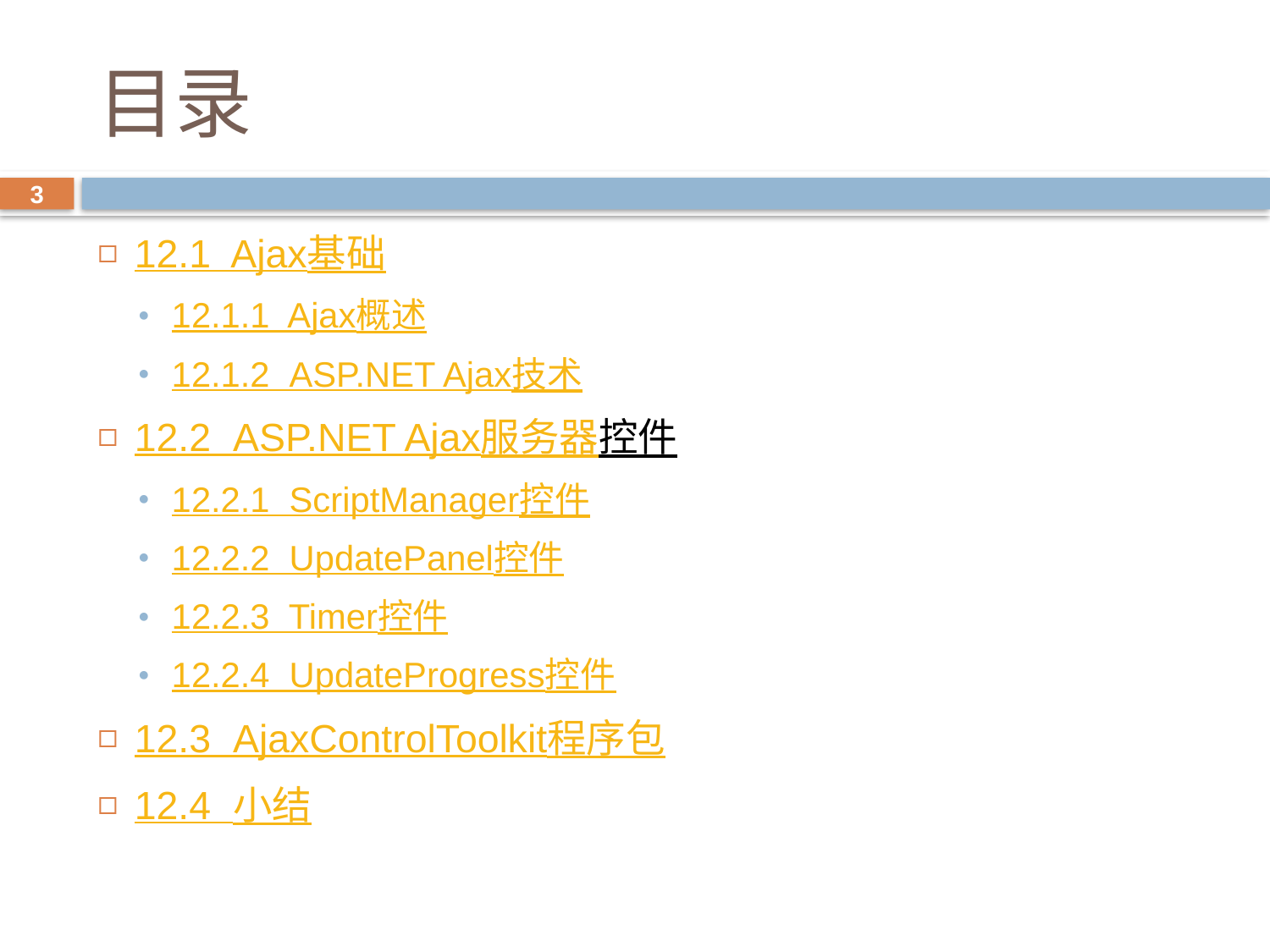

# 目录
3
12.1  Ajax基础
12.1.1  Ajax概述
12.1.2  ASP.NET Ajax技术
12.2  ASP.NET Ajax服务器控件
12.2.1  ScriptManager控件
12.2.2  UpdatePanel控件
12.2.3  Timer控件
12.2.4  UpdateProgress控件
12.3  AjaxControlToolkit程序包
12.4  小结